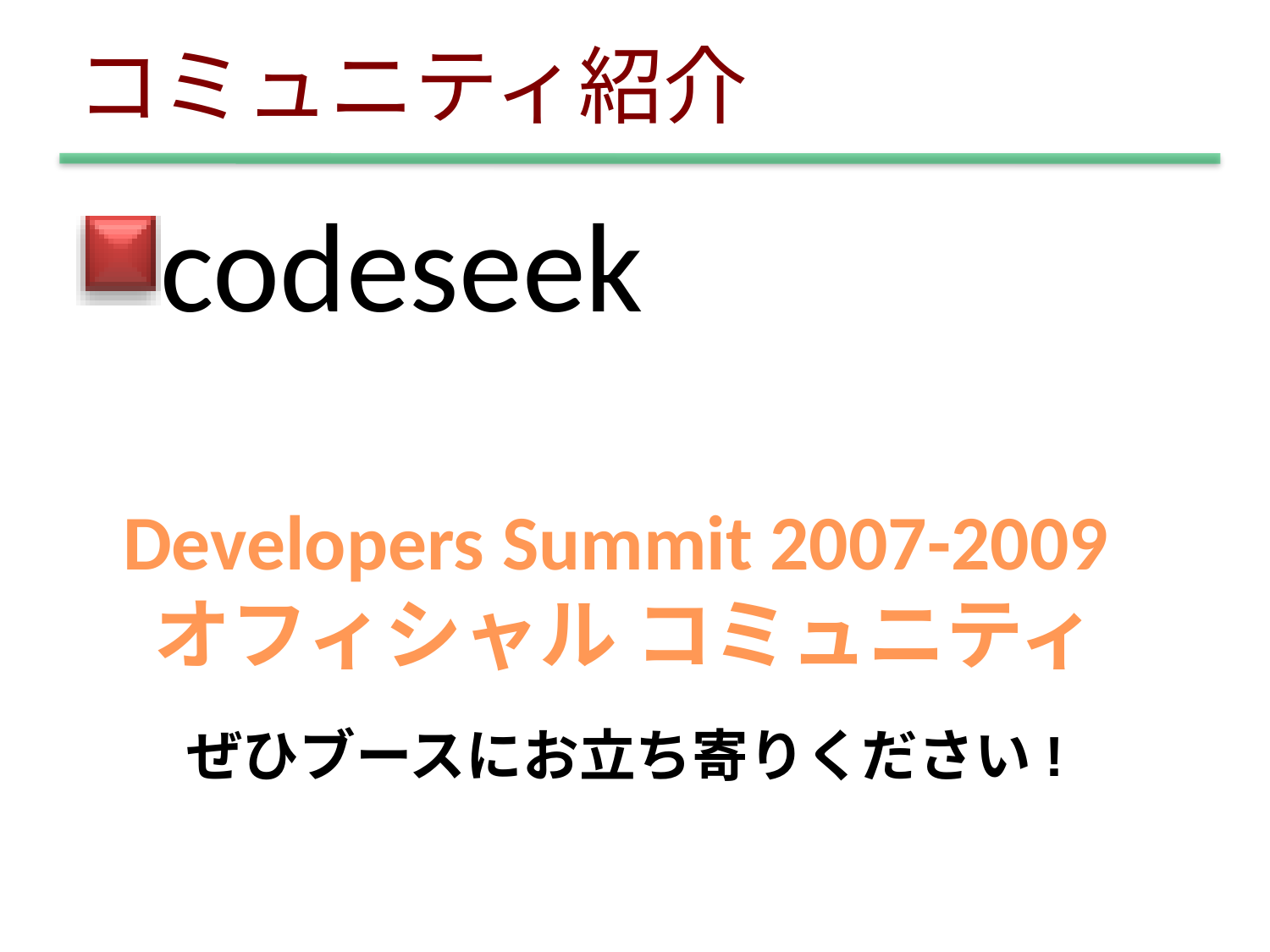

# コミュニティ紹介
codeseek
Developers Summit 2007-2009
オフィシャル コミュニティ
ぜひブースにお立ち寄りください!